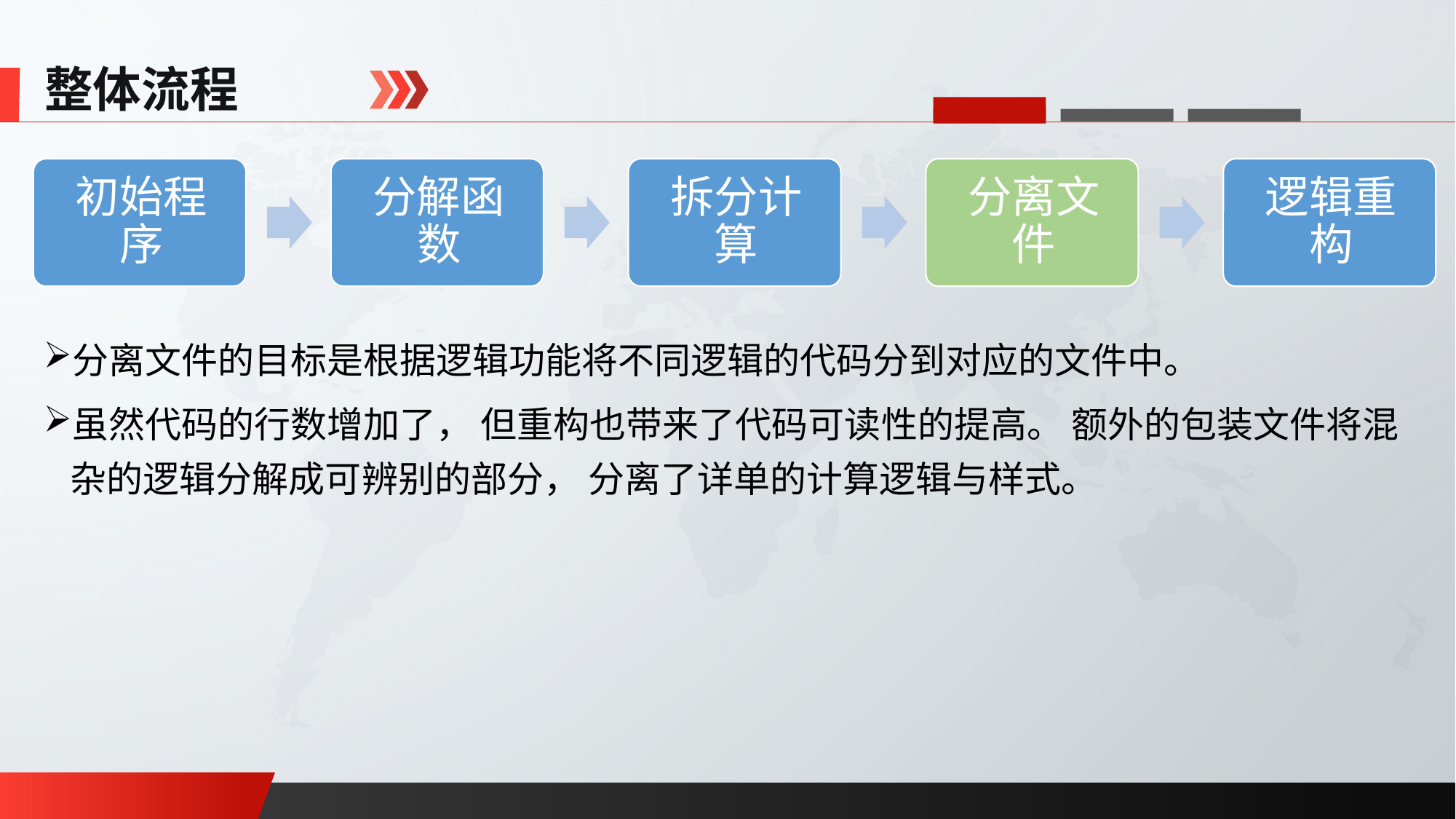

整体流程

初始程序

分解函数

拆分计算

分离文件

逻辑重构
分离文件的目标是根据逻辑功能将不同逻辑的代码分到对应的文件中。
虽然代码的行数增加了， 但重构也带来了代码可读性的提高。 额外的包装文件将混杂的逻辑分解成可辨别的部分， 分离了详单的计算逻辑与样式。